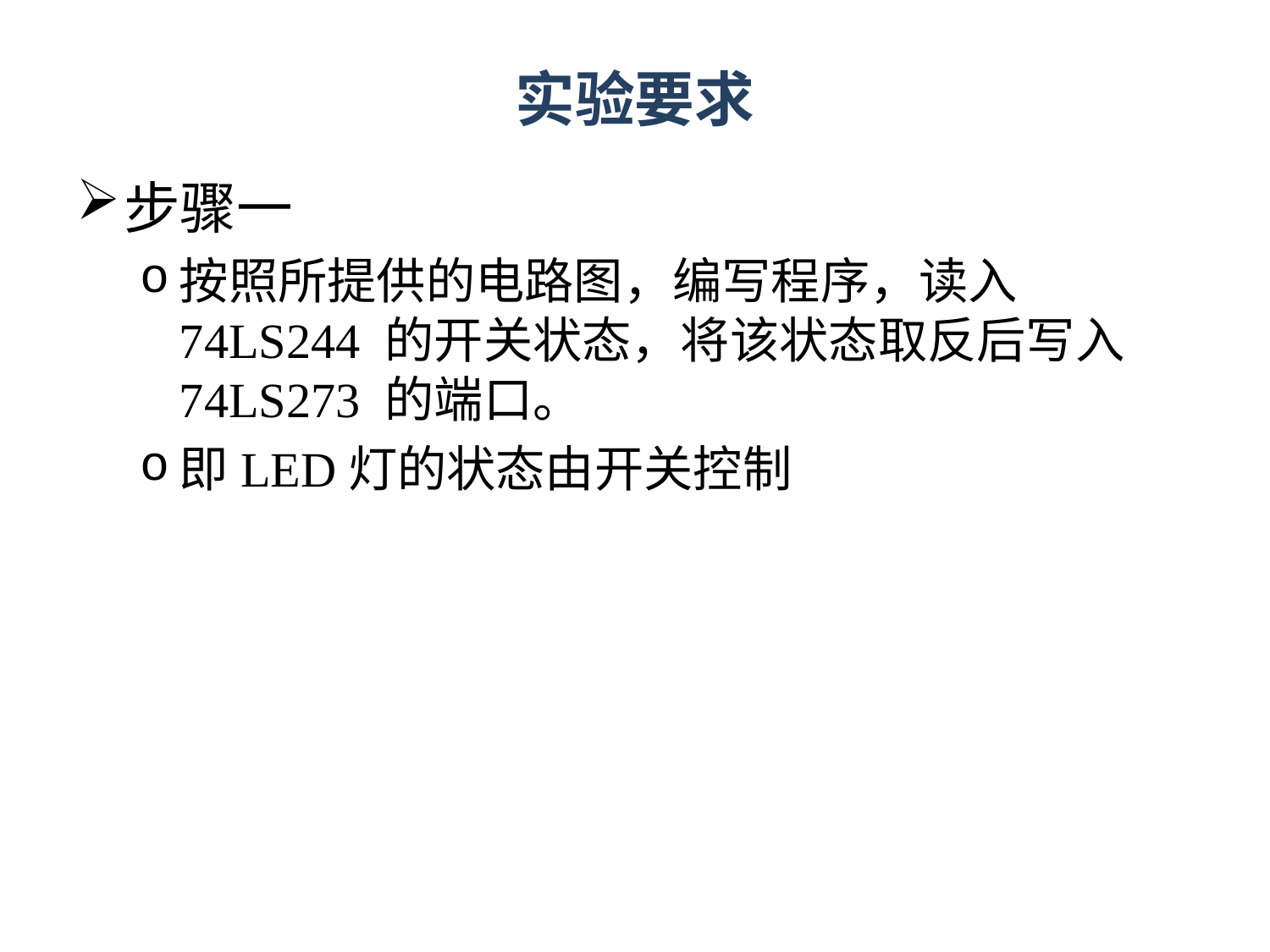

# 实验要求
步骤一
按照所提供的电路图，编写程序，读入 74LS244 的开关状态，将该状态取反后写入 74LS273 的端口。
即LED灯的状态由开关控制